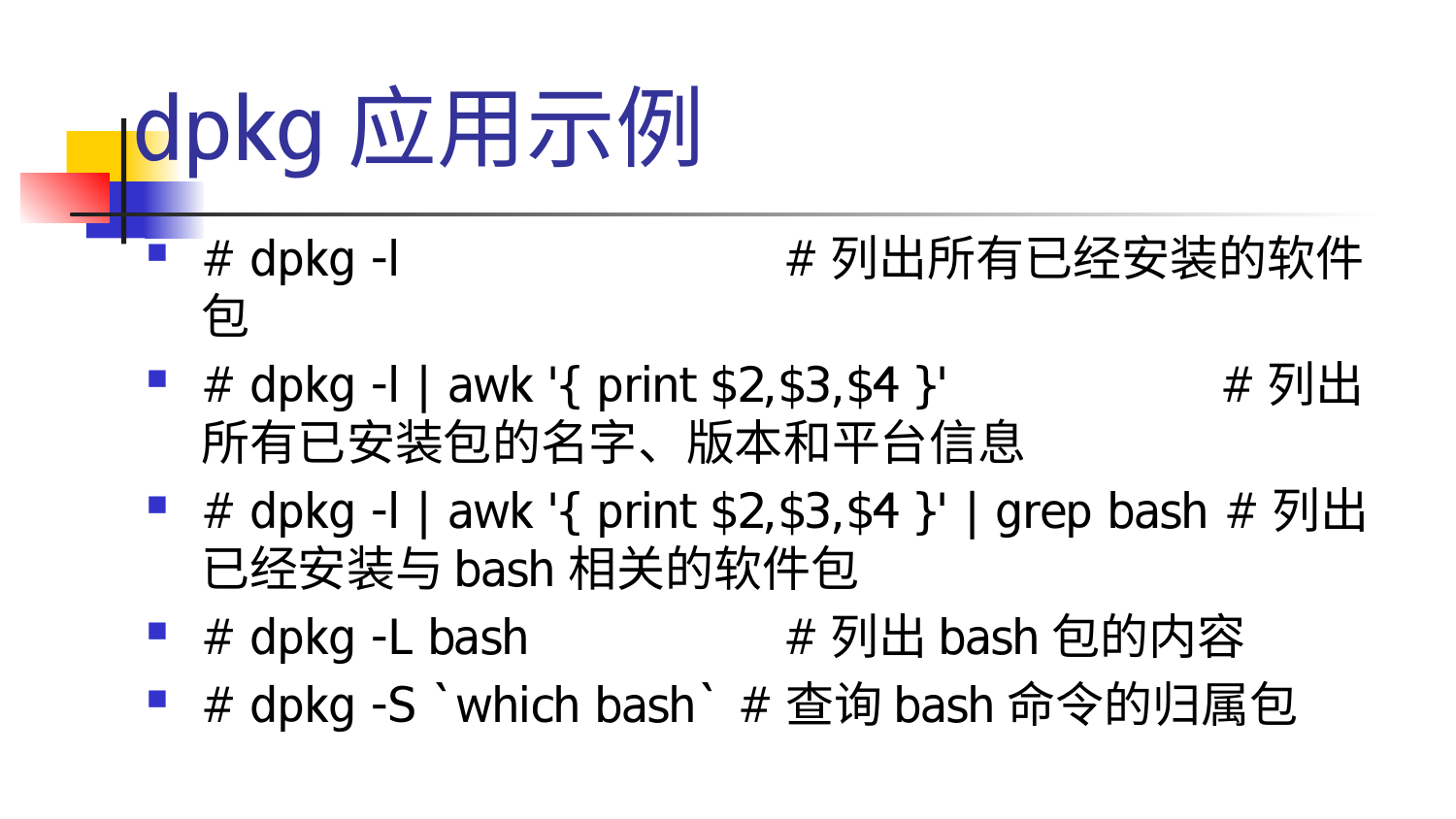

# dpkg应用示例
# dpkg -l 			#列出所有已经安装的软件包
# dpkg -l | awk '{ print $2,$3,$4 }' 		#列出所有已安装包的名字、版本和平台信息
# dpkg -l | awk '{ print $2,$3,$4 }' | grep bash #列出已经安装与bash相关的软件包
# dpkg -L bash 		#列出bash包的内容
# dpkg -S `which bash` #查询bash命令的归属包